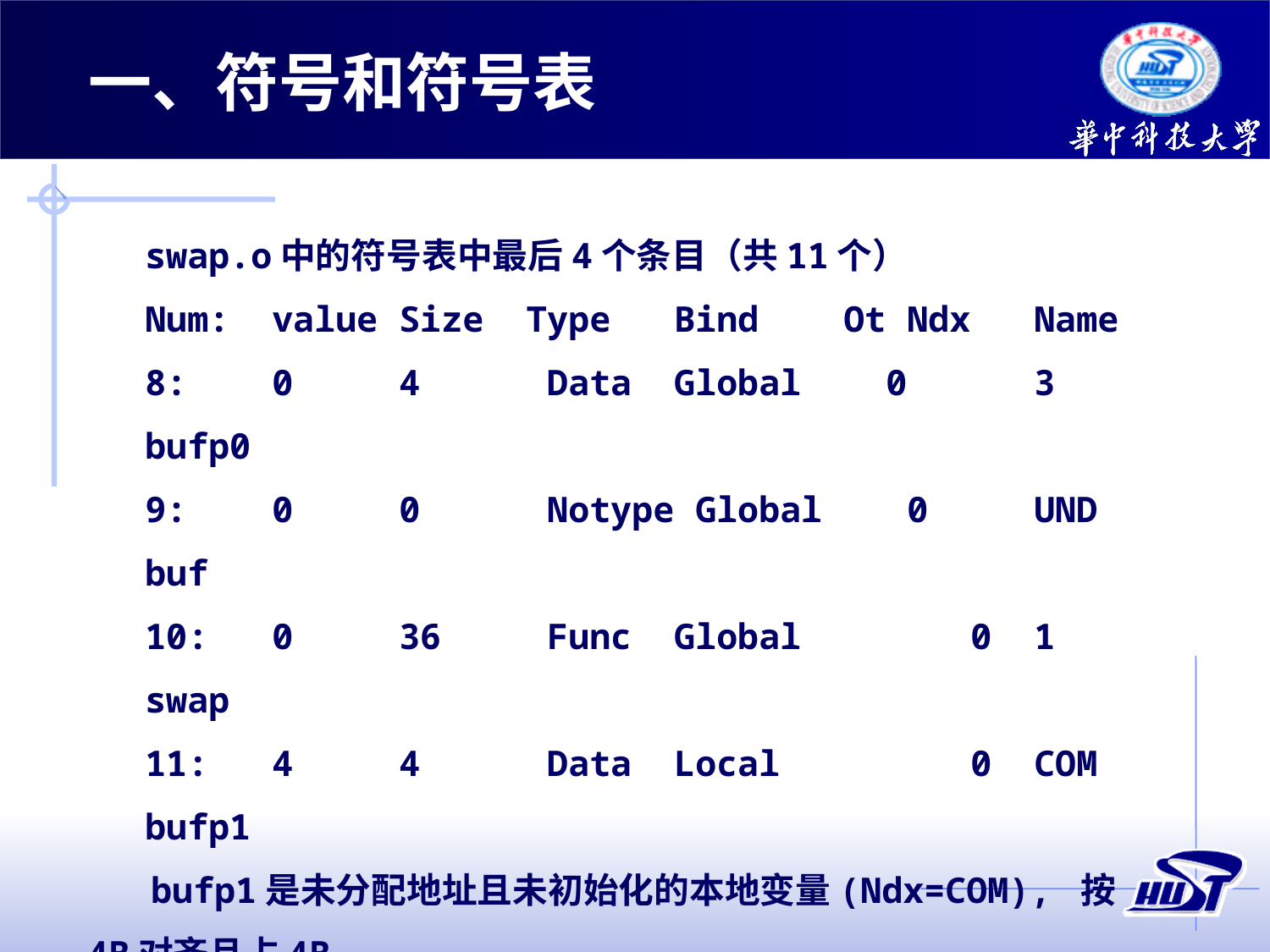

一、符号和符号表
swap.o中的符号表中最后4个条目（共11个）
Num:	value	Size	Type	 Bind	   Ot	Ndx	Name
8:	0	4	 Data	 Global    0	3	bufp0
9:	0	0	 Notype Global    0	UND 	buf
10:	0	36	 Func	 Global	   0	1	swap
11:	4	4	 Data	 Local	   0	COM	bufp1
bufp1是未分配地址且未初始化的本地变量(Ndx=COM), 按4B对齐且占4B
注：两个符号表中的buf和swap符号，定义和引用是匹配的。